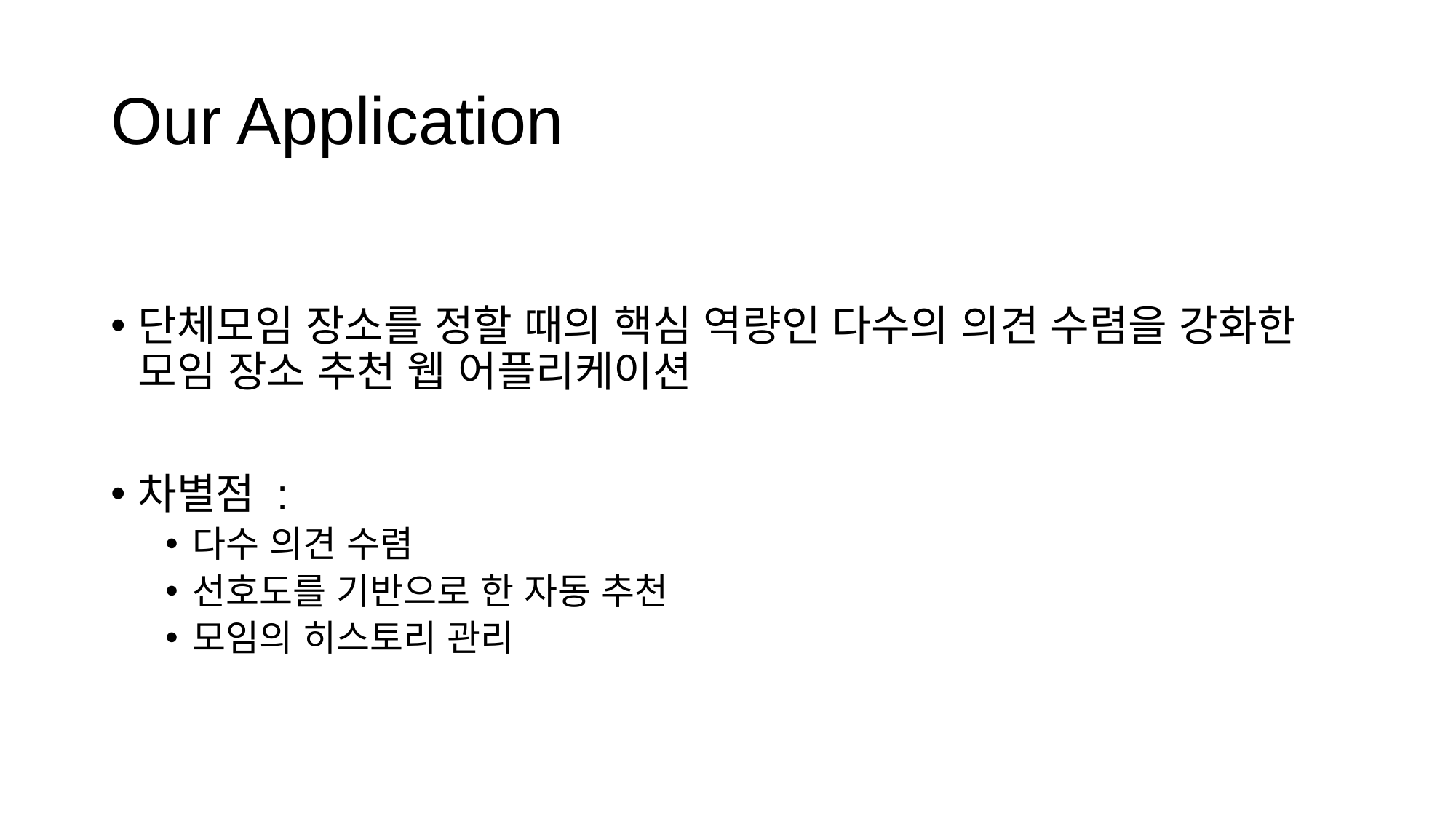

# Our Application
단체모임 장소를 정할 때의 핵심 역량인 다수의 의견 수렴을 강화한 모임 장소 추천 웹 어플리케이션

차별점 :
다수 의견 수렴
선호도를 기반으로 한 자동 추천
모임의 히스토리 관리